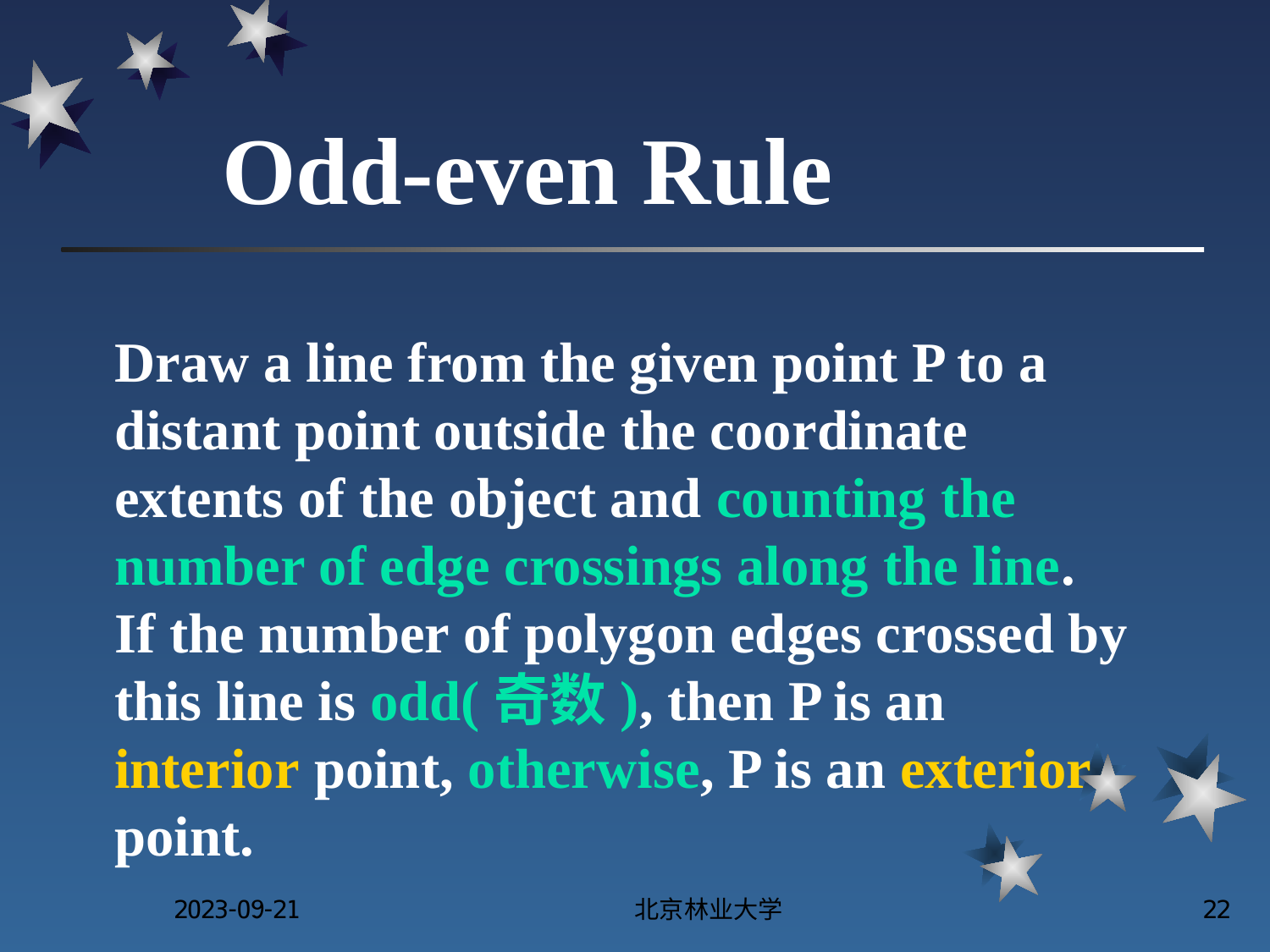

# Odd-even Rule
Draw a line from the given point P to a distant point outside the coordinate extents of the object and counting the number of edge crossings along the line. If the number of polygon edges crossed by this line is odd(奇数), then P is an interior point, otherwise, P is an exterior point.
2023-09-21
北京林业大学
22